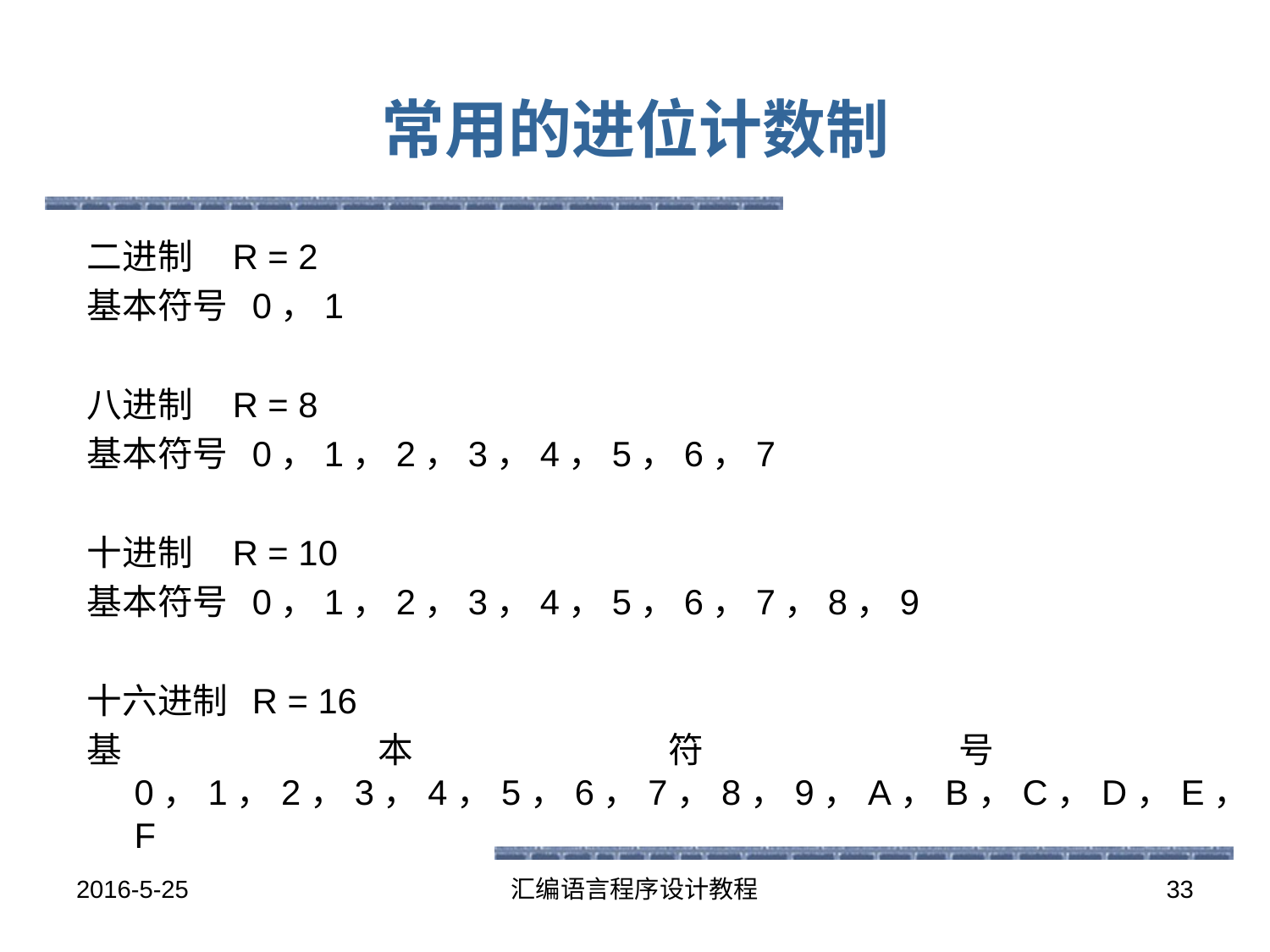

# 常用的进位计数制
二进制    R = 2
基本符号  0，1

八进制    R = 8
基本符号  0，1，2，3，4，5，6，7

十进制    R = 10
基本符号  0，1，2，3，4，5，6，7，8，9

十六进制  R = 16
基本符号  0，1，2，3，4，5，6，7，8，9，A，B，C，D，E，F
2016-5-25
汇编语言程序设计教程
33